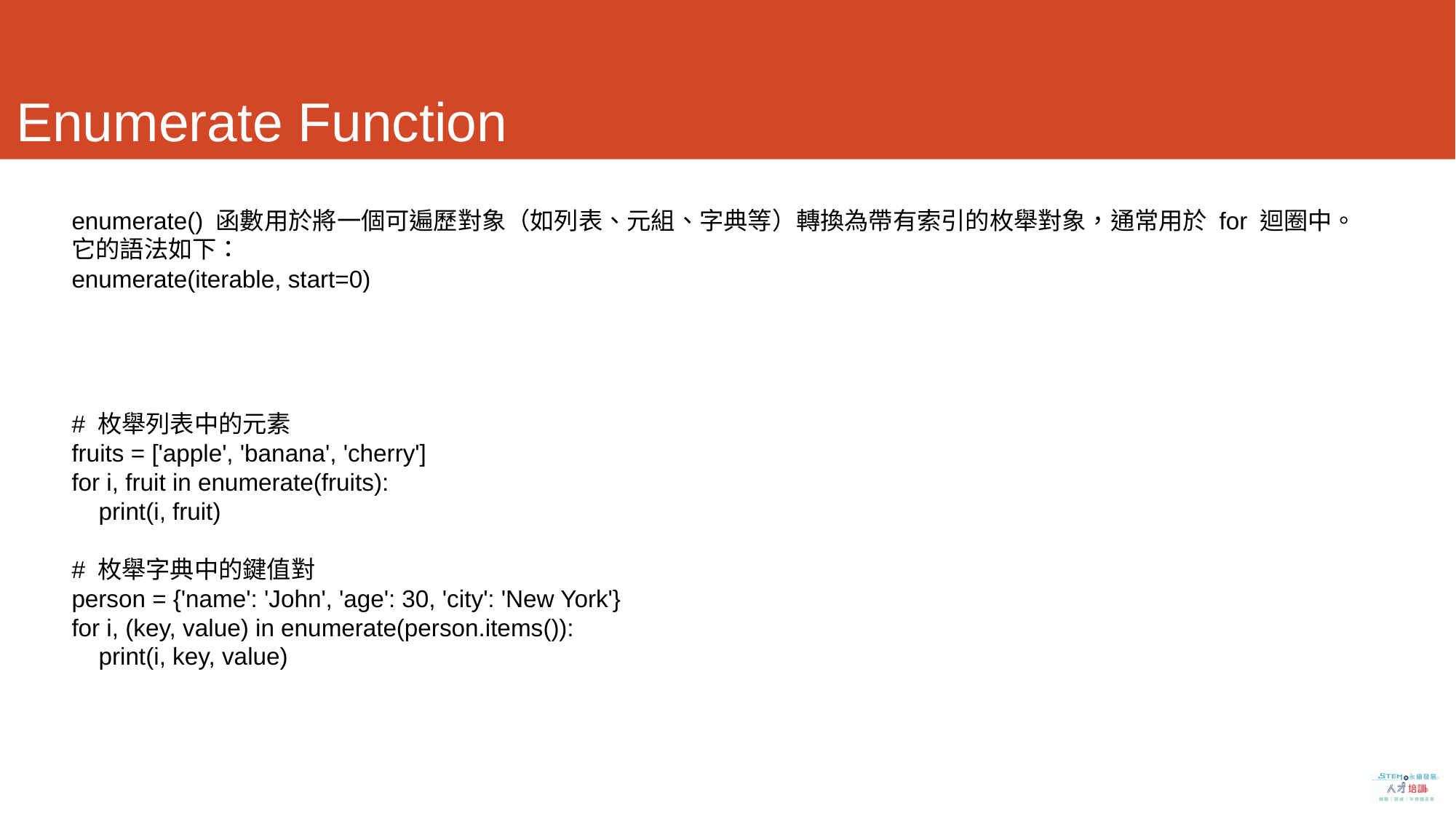

# Enumerate Function
enumerate() 函數用於將一個可遍歷對象（如列表、元組、字典等）轉換為帶有索引的枚舉對象，通常用於 for 迴圈中。它的語法如下：
enumerate(iterable, start=0)

# 枚舉列表中的元素
fruits = ['apple', 'banana', 'cherry']
for i, fruit in enumerate(fruits):
    print(i, fruit)

# 枚舉字典中的鍵值對
person = {'name': 'John', 'age': 30, 'city': 'New York'}
for i, (key, value) in enumerate(person.items()):
    print(i, key, value)